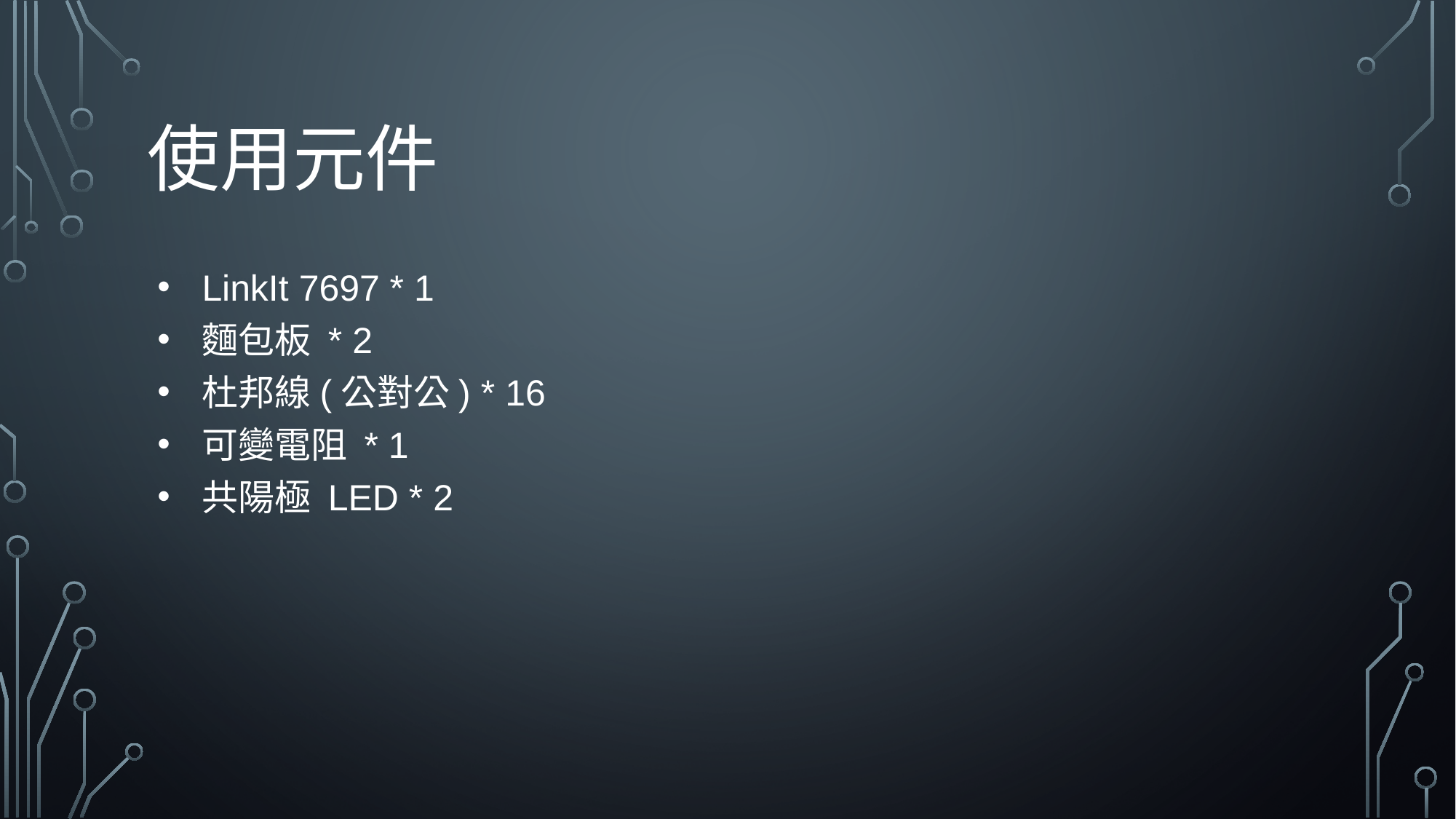

# 使用元件
LinkIt 7697 * 1
麵包板 * 2
杜邦線(公對公) * 16
可變電阻 * 1
共陽極 LED * 2